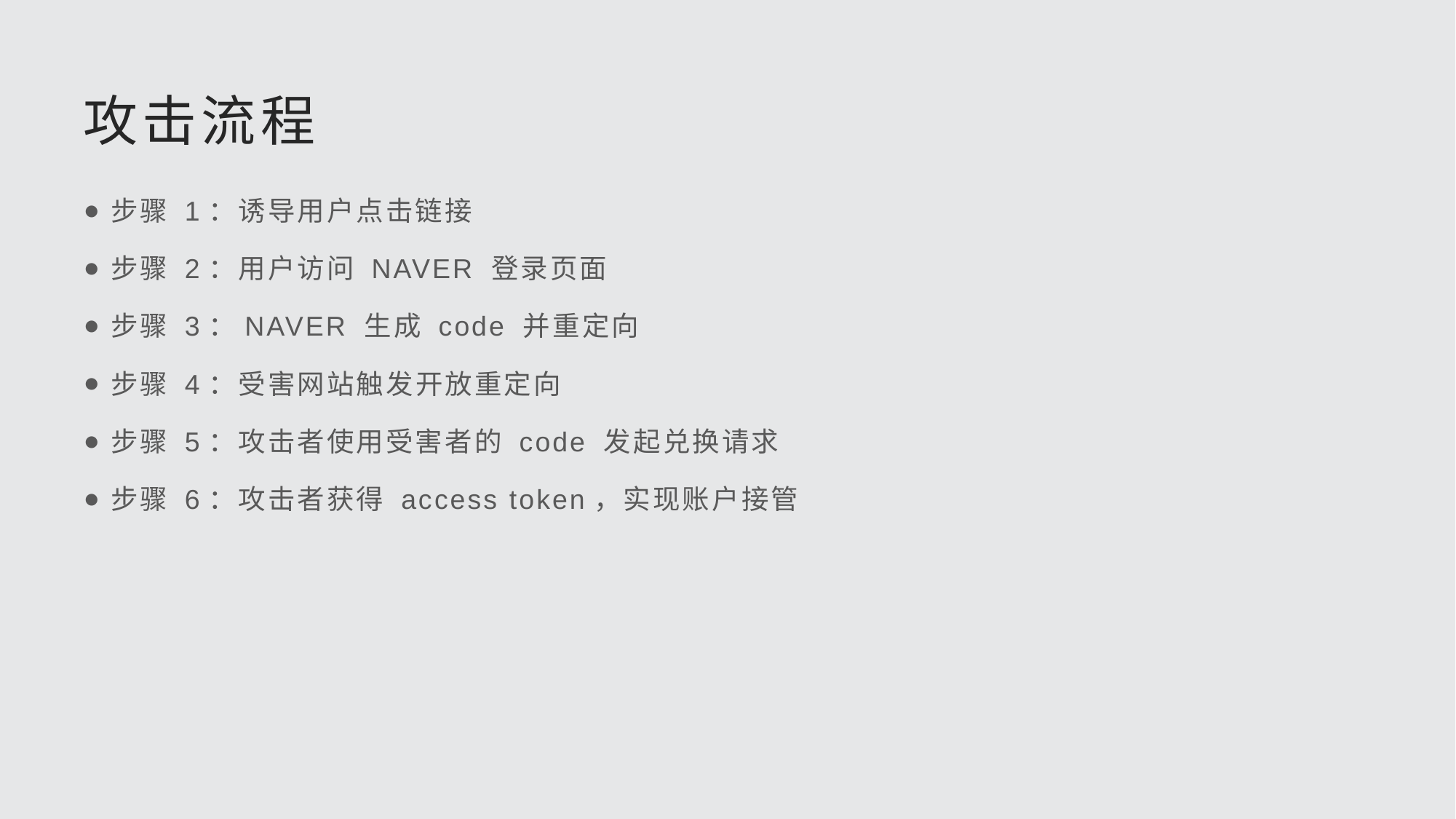

# 攻击流程
步骤 1：诱导用户点击链接
步骤 2：用户访问 NAVER 登录页面
步骤 3：NAVER 生成 code 并重定向
步骤 4：受害网站触发开放重定向
步骤 5：攻击者使用受害者的 code 发起兑换请求
步骤 6：攻击者获得 access token，实现账户接管